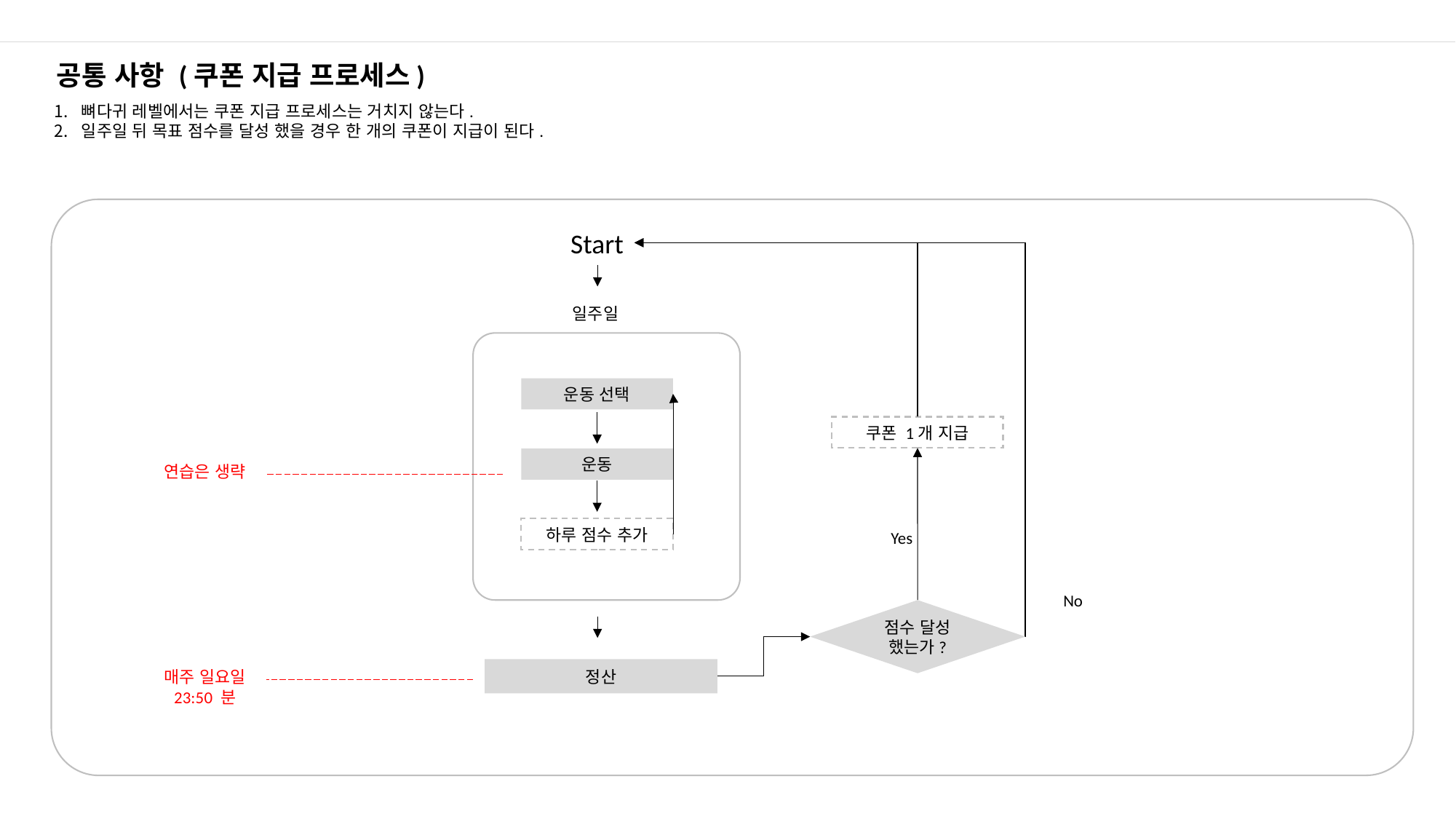

공통 사항 (쿠폰 지급 프로세스)
뼈다귀 레벨에서는 쿠폰 지급 프로세스는 거치지 않는다.
일주일 뒤 목표 점수를 달성 했을 경우 한 개의 쿠폰이 지급이 된다.

Start
일주일

운동 선택
쿠폰 1개 지급
운동
연습은 생략
하루 점수 추가
Yes
No
점수 달성
했는가?
정산
매주 일요일
23:50 분